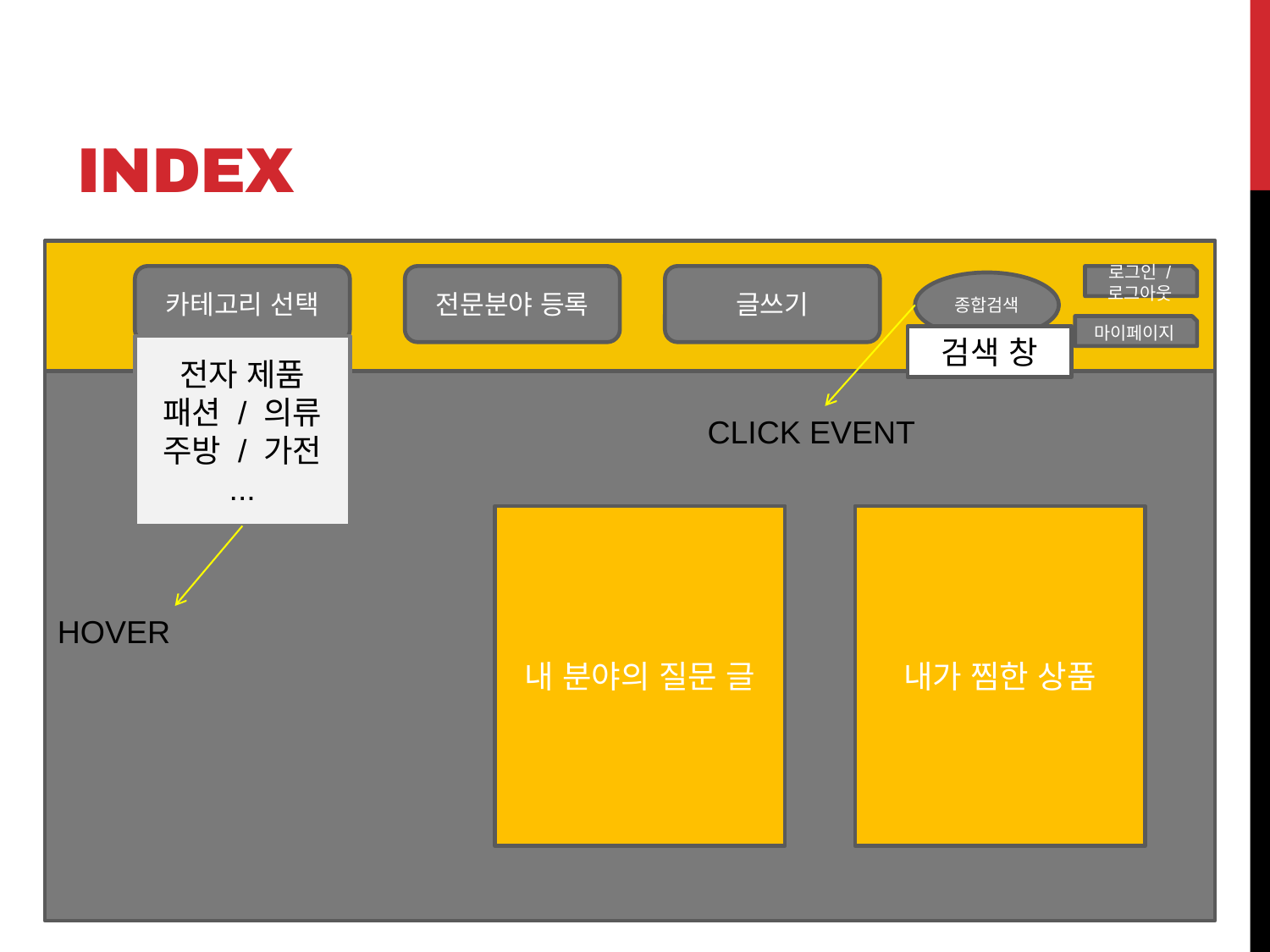

# INDEX

카테고리 선택
전문분야 등록
글쓰기
로그인 / 로그아웃
종합검색
마이페이지
검색 창
전자 제품
패션 / 의류
주방 / 가전
...
CLICK EVENT
내 분야의 질문 글
내가 찜한 상품
HOVER